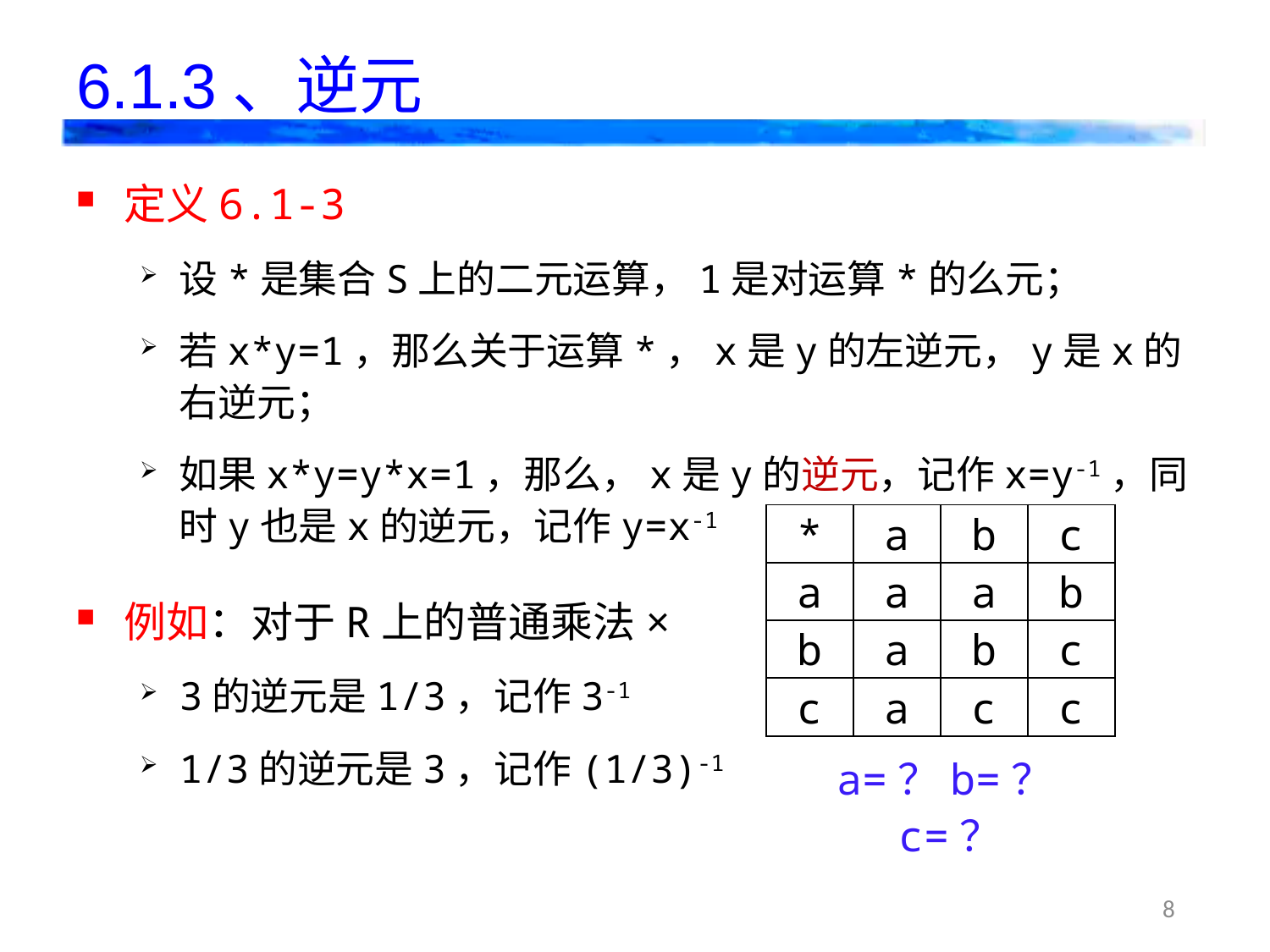

# 6.1.3、逆元
定义6.1-3
设*是集合S上的二元运算，1是对运算*的么元；
若x*y=1，那么关于运算*，x是y的左逆元，y是x的右逆元；
如果x*y=y*x=1，那么，x是y的逆元，记作x=y-1，同时y也是x的逆元，记作y=x-1
例如：对于R上的普通乘法×
3的逆元是1/3，记作3-1
1/3的逆元是3，记作(1/3)-1
| \* | a | b | c |
| --- | --- | --- | --- |
| a | a | a | b |
| b | a | b | c |
| c | a | c | c |
a=？b=？c=？
8